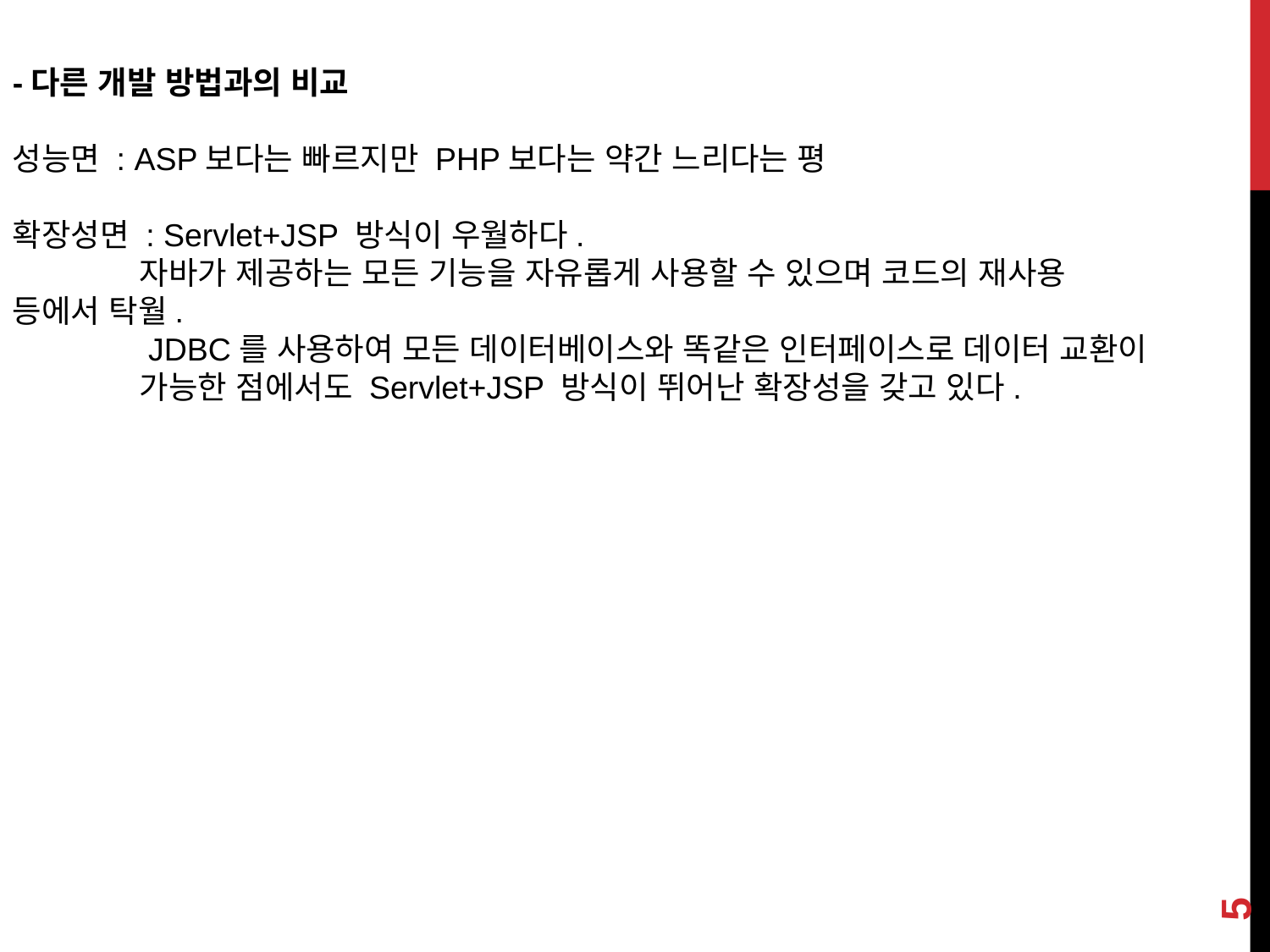

-다른 개발 방법과의 비교

성능면 : ASP보다는 빠르지만 PHP보다는 약간 느리다는 평

확장성면 : Servlet+JSP 방식이 우월하다.
	자바가 제공하는 모든 기능을 자유롭게 사용할 수 있으며 코드의 재사용 	등에서 탁월.
	 JDBC를 사용하여 모든 데이터베이스와 똑같은 인터페이스로 데이터 교환이 	가능한 점에서도 Servlet+JSP 방식이 뛰어난 확장성을 갖고 있다.
5